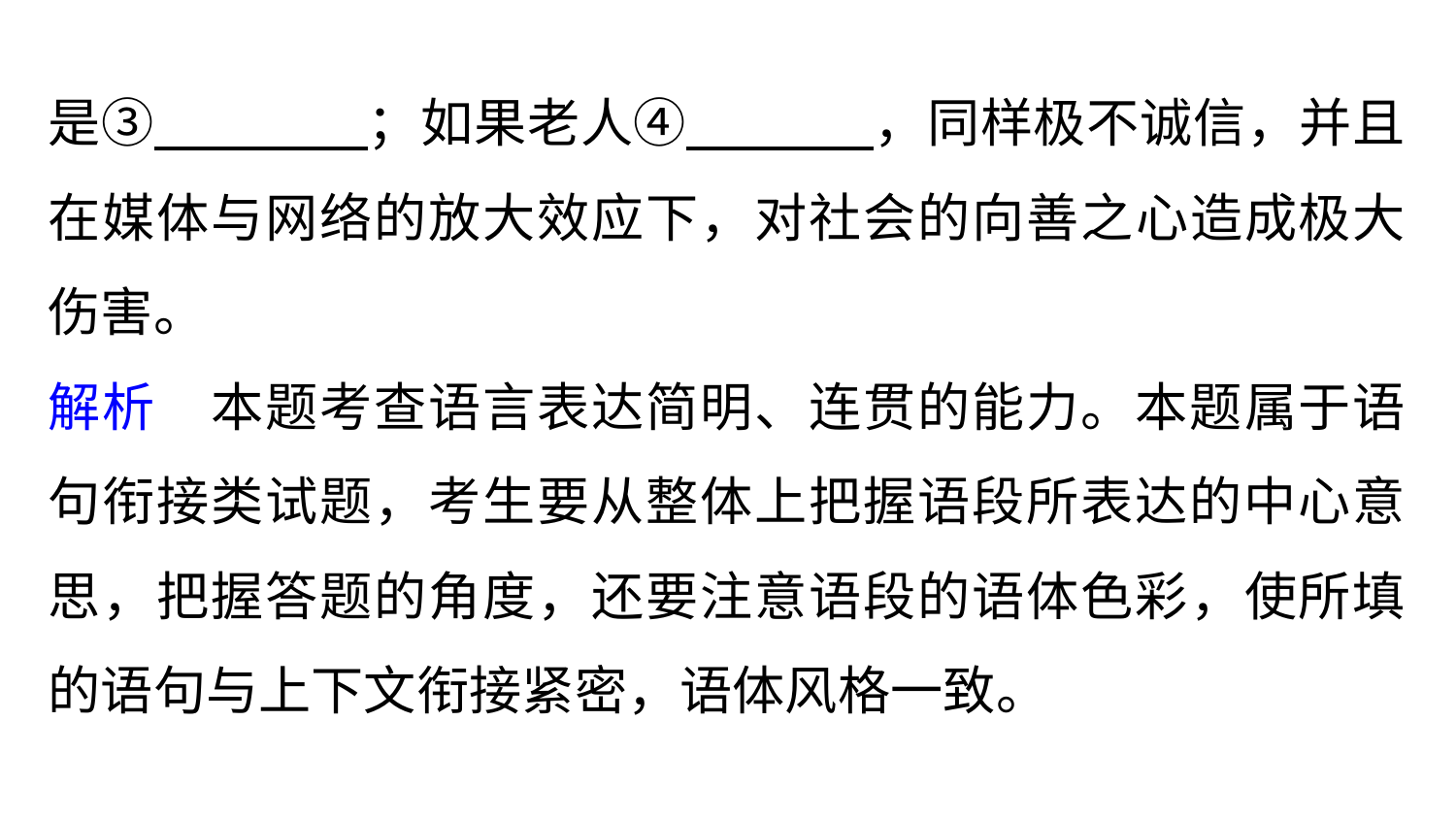

是③                 ；如果老人④               ，同样极不诚信，并且在媒体与网络的放大效应下，对社会的向善之心造成极大伤害。
解析　本题考查语言表达简明、连贯的能力。本题属于语句衔接类试题，考生要从整体上把握语段所表达的中心意思，把握答题的角度，还要注意语段的语体色彩，使所填的语句与上下文衔接紧密，语体风格一致。